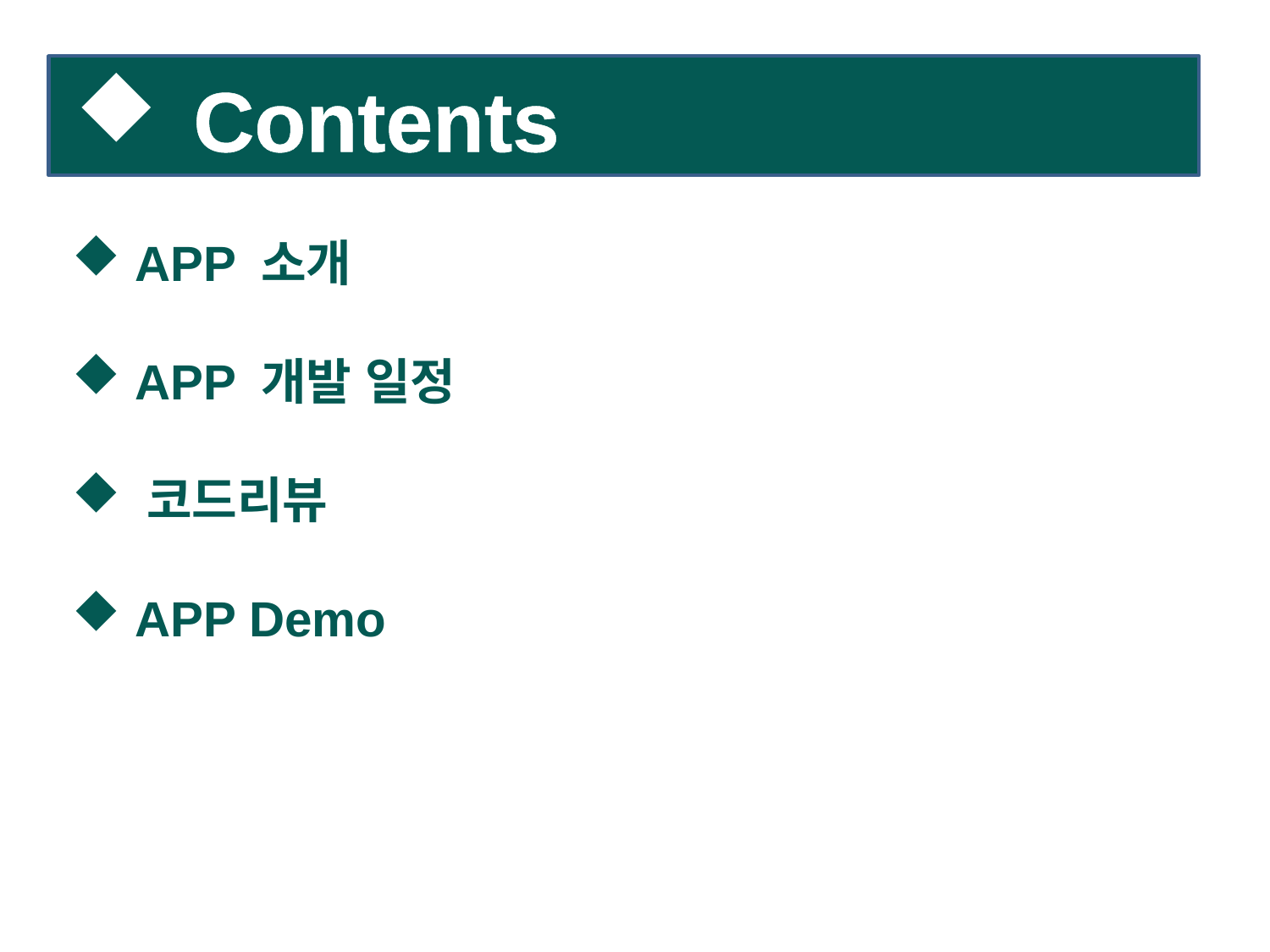

Contents
 APP 소개

 APP 개발 일정

 코드리뷰

 APP Demo